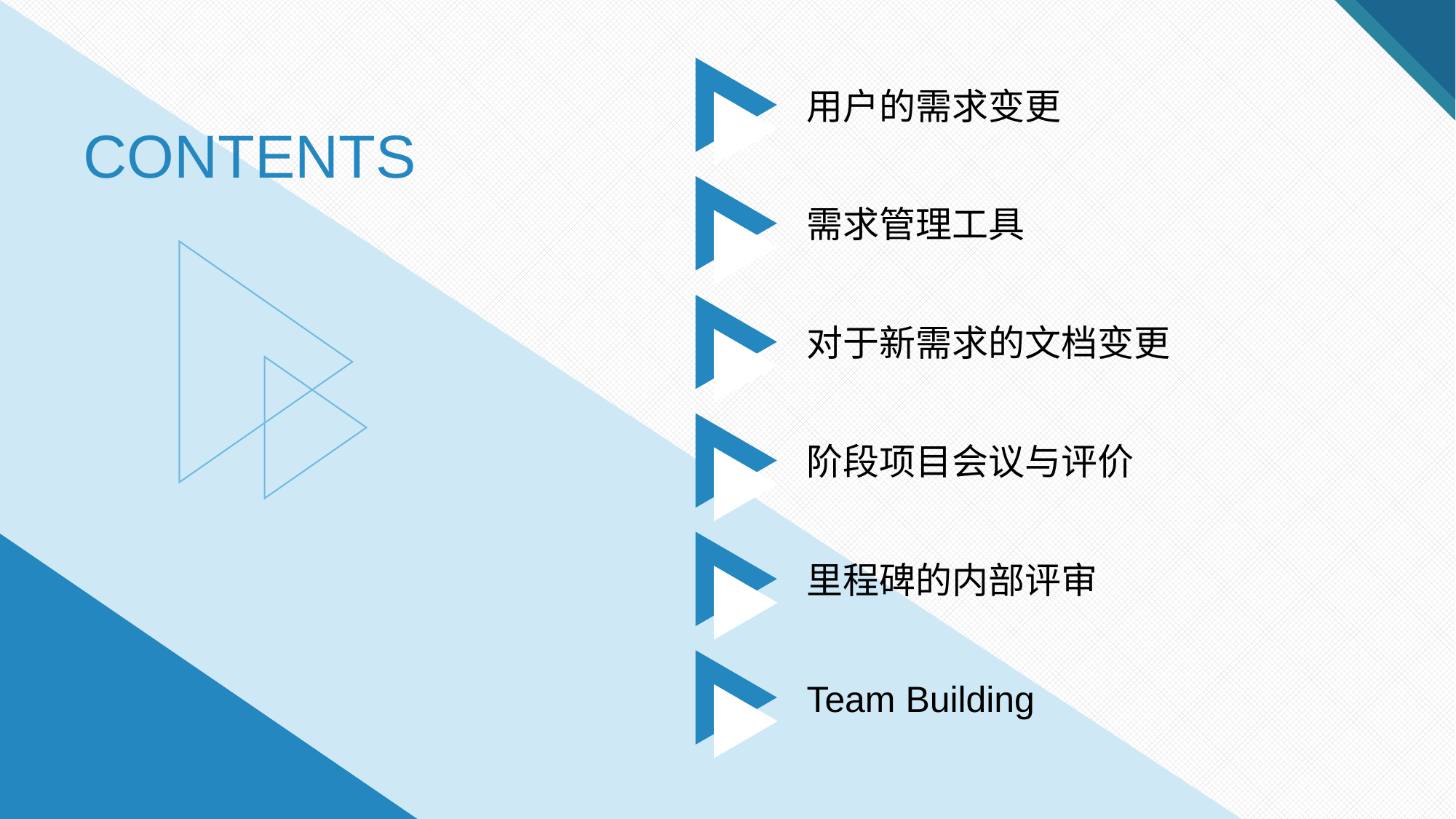

用户的需求变更

CONTENTS

需求管理工具

对于新需求的文档变更

阶段项目会议与评价

里程碑的内部评审

Team Building